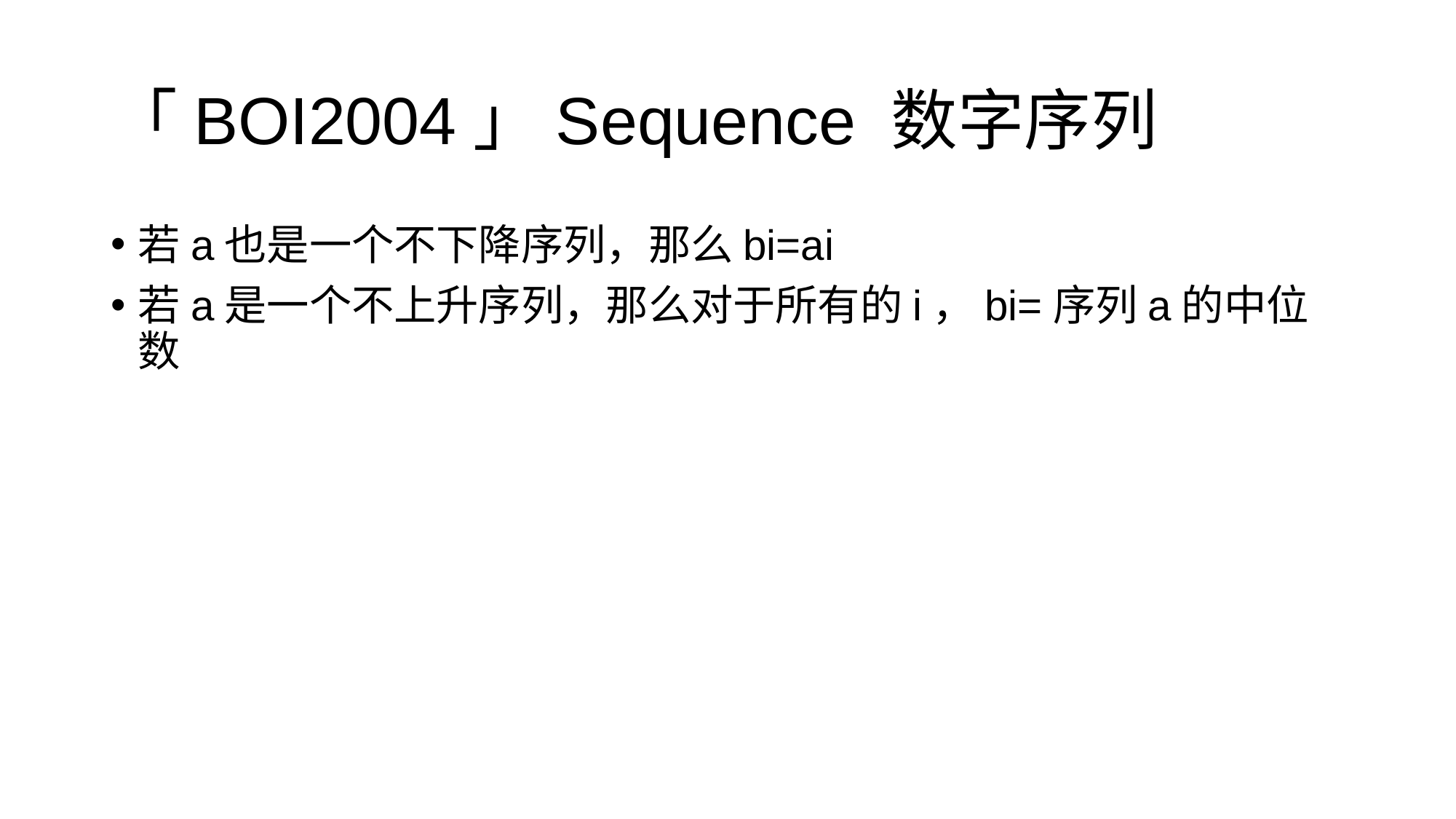

# 「BOI2004」Sequence 数字序列
若a也是一个不下降序列，那么bi=ai
若a是一个不上升序列，那么对于所有的i，bi=序列a的中位数